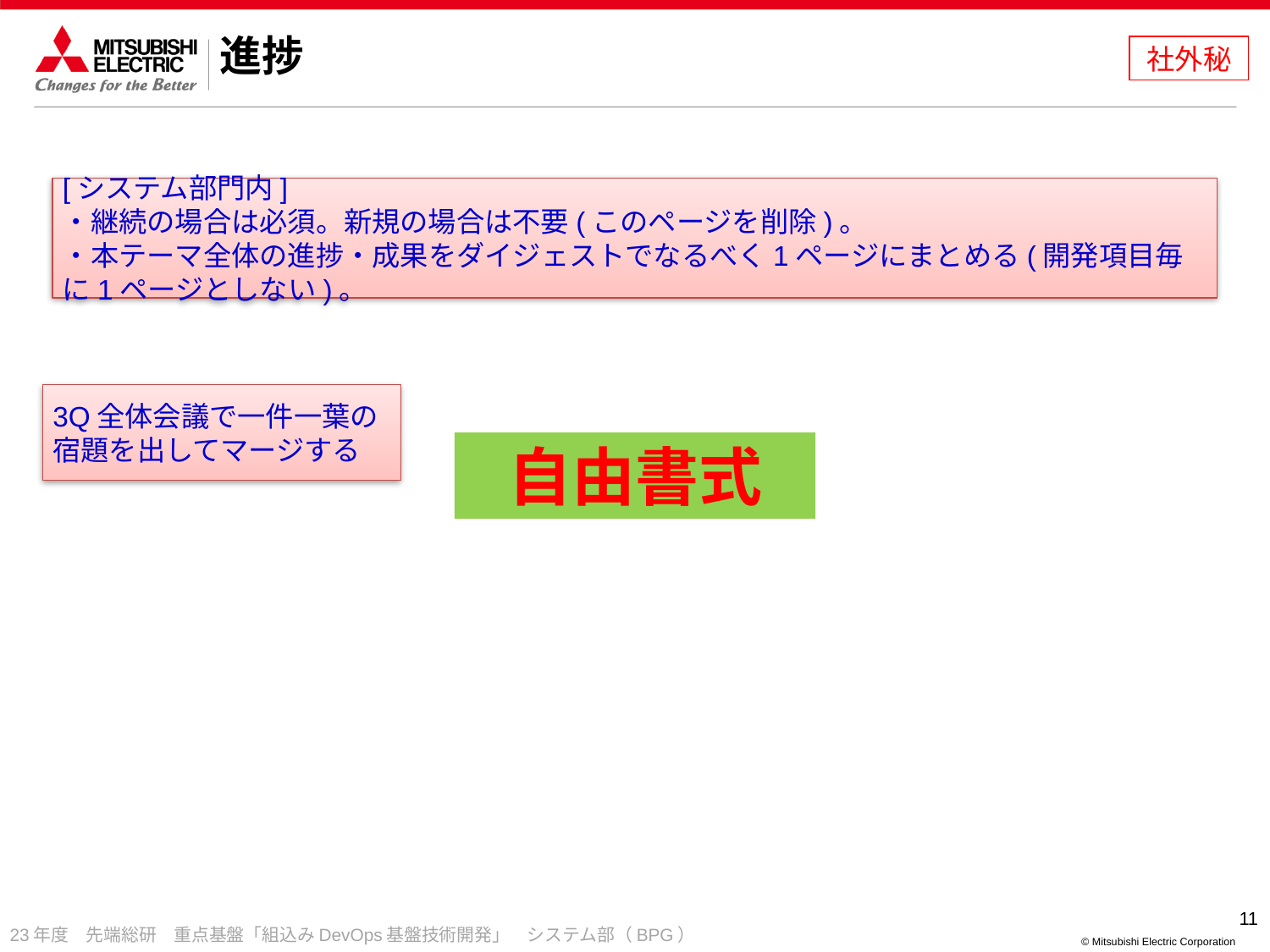

部門内
必須
社外秘
# 進捗
[システム部門内]
・継続の場合は必須。新規の場合は不要(このページを削除)。
・本テーマ全体の進捗・成果をダイジェストでなるべく1ページにまとめる(開発項目毎に1ページとしない)。
3Q全体会議で一件一葉の宿題を出してマージする
自由書式